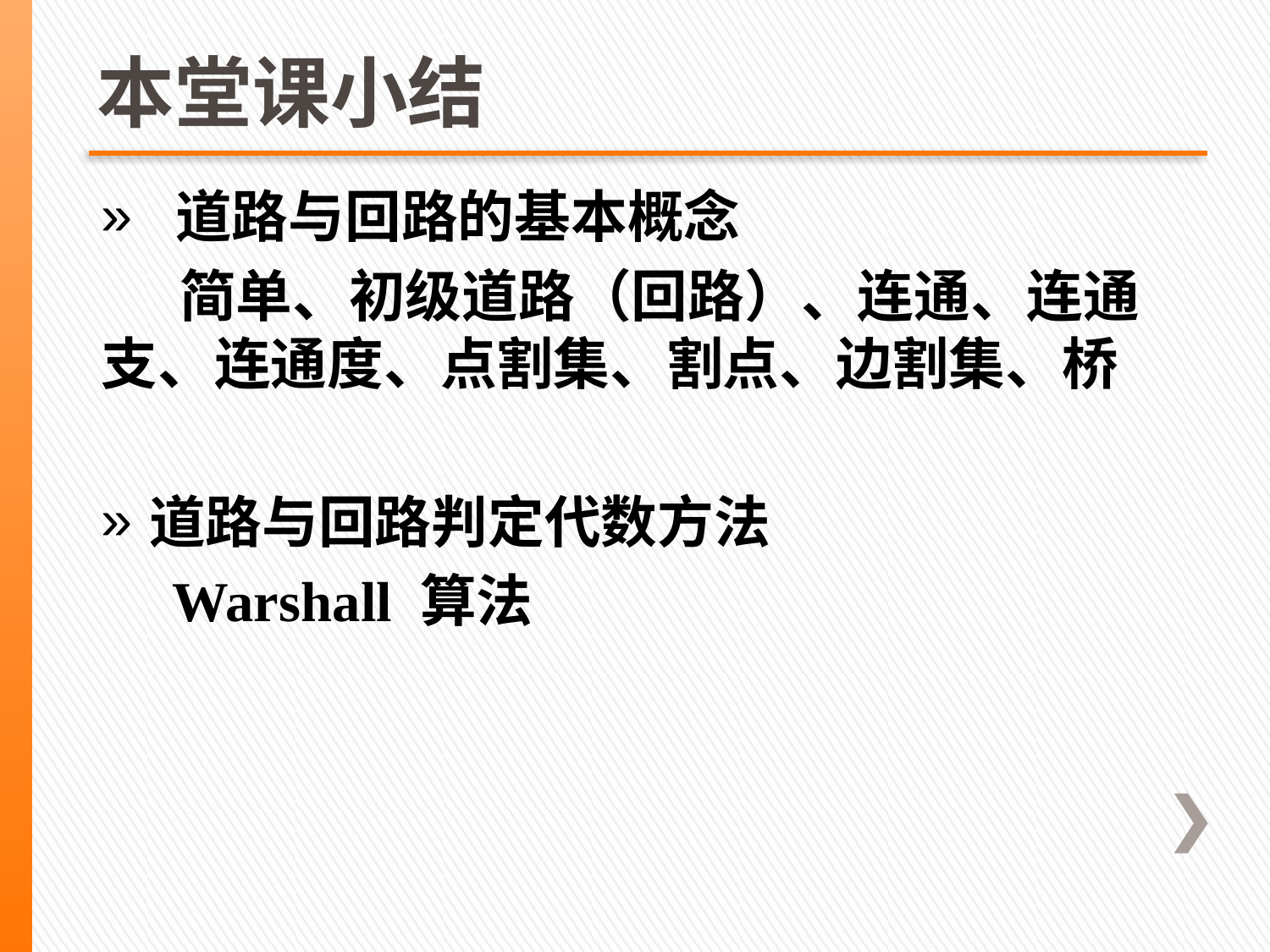

# 本堂课小结
 道路与回路的基本概念
     简单、初级道路（回路）、连通、连通支、连通度、点割集、割点、边割集、桥

道路与回路判定代数方法
     Warshall 算法